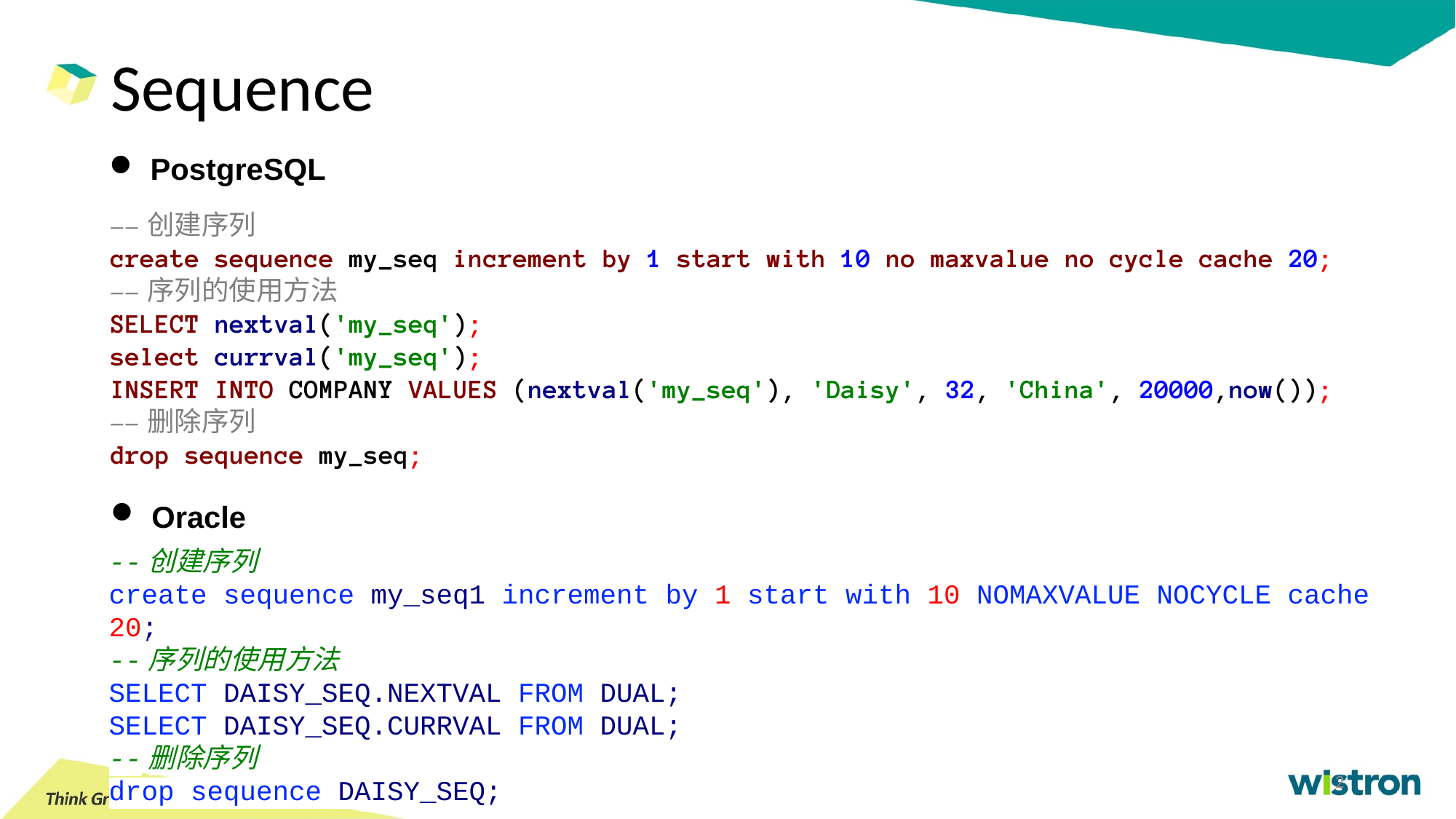

Sequence
PostgreSQL
--创建序列
create sequence my_seq increment by 1 start with 10 no maxvalue no cycle cache 20;
--序列的使用方法
SELECT nextval('my_seq');
select currval('my_seq');
INSERT INTO COMPANY VALUES (nextval('my_seq'), 'Daisy', 32, 'China', 20000,now());
--删除序列
drop sequence my_seq;
Oracle
--创建序列
create sequence my_seq1 increment by 1 start with 10 NOMAXVALUE NOCYCLE cache 20;
--序列的使用方法
SELECT DAISY_SEQ.NEXTVAL FROM DUAL;
SELECT DAISY_SEQ.CURRVAL FROM DUAL;
--删除序列
drop sequence DAISY_SEQ;
2